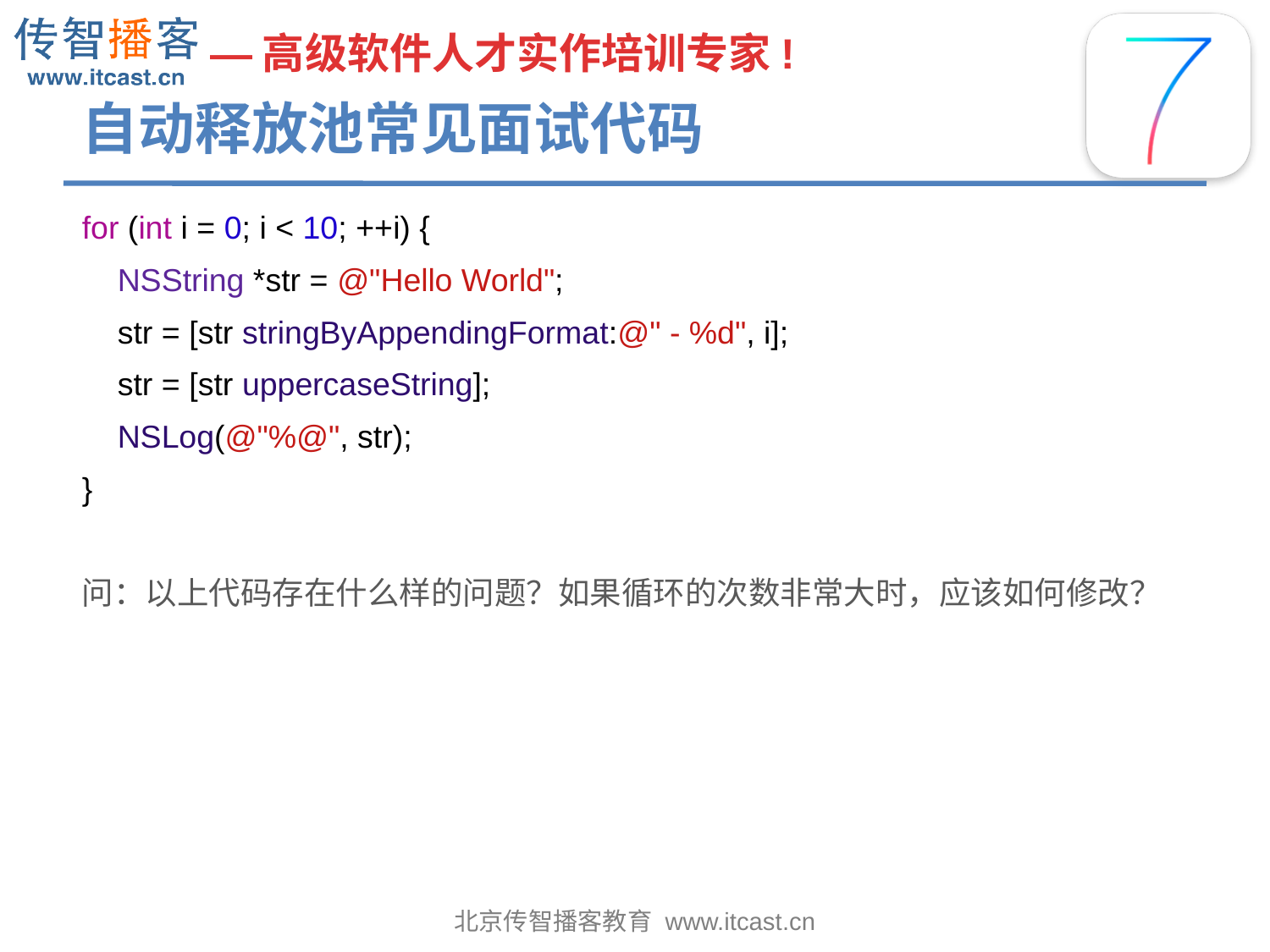

# 自动释放池常见面试代码
for (int i = 0; i < 10; ++i) {
    NSString *str = @"Hello World";
    str = [str stringByAppendingFormat:@" - %d", i];
    str = [str uppercaseString];
    NSLog(@"%@", str);
}

问：以上代码存在什么样的问题？如果循环的次数非常大时，应该如何修改？